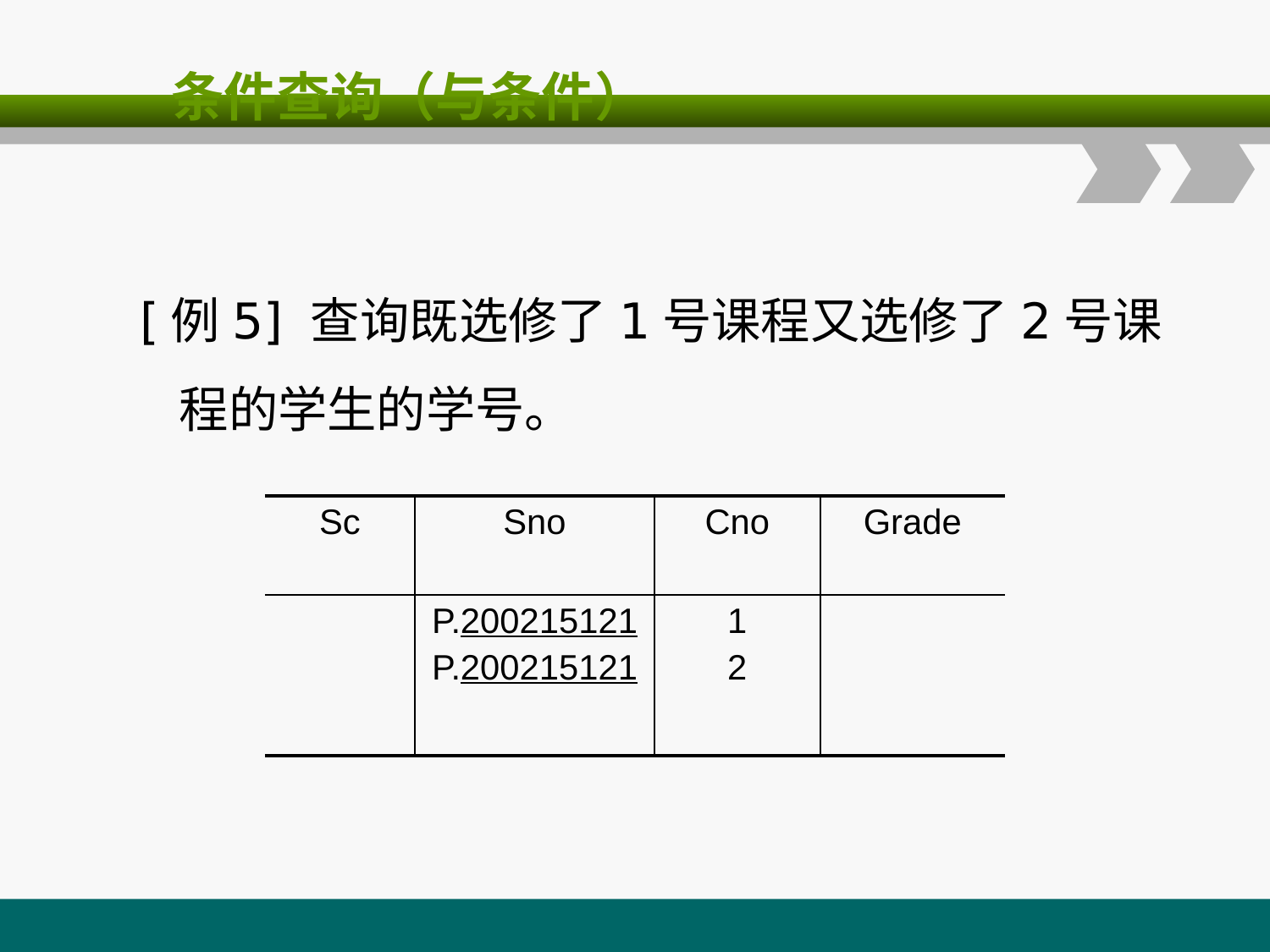

# 条件查询（与条件）
[例5] 查询既选修了1号课程又选修了2号课程的学生的学号。
| Sc | Sno | Cno | Grade |
| --- | --- | --- | --- |
|  | P.200215121 P.200215121 | 1 2 |  |